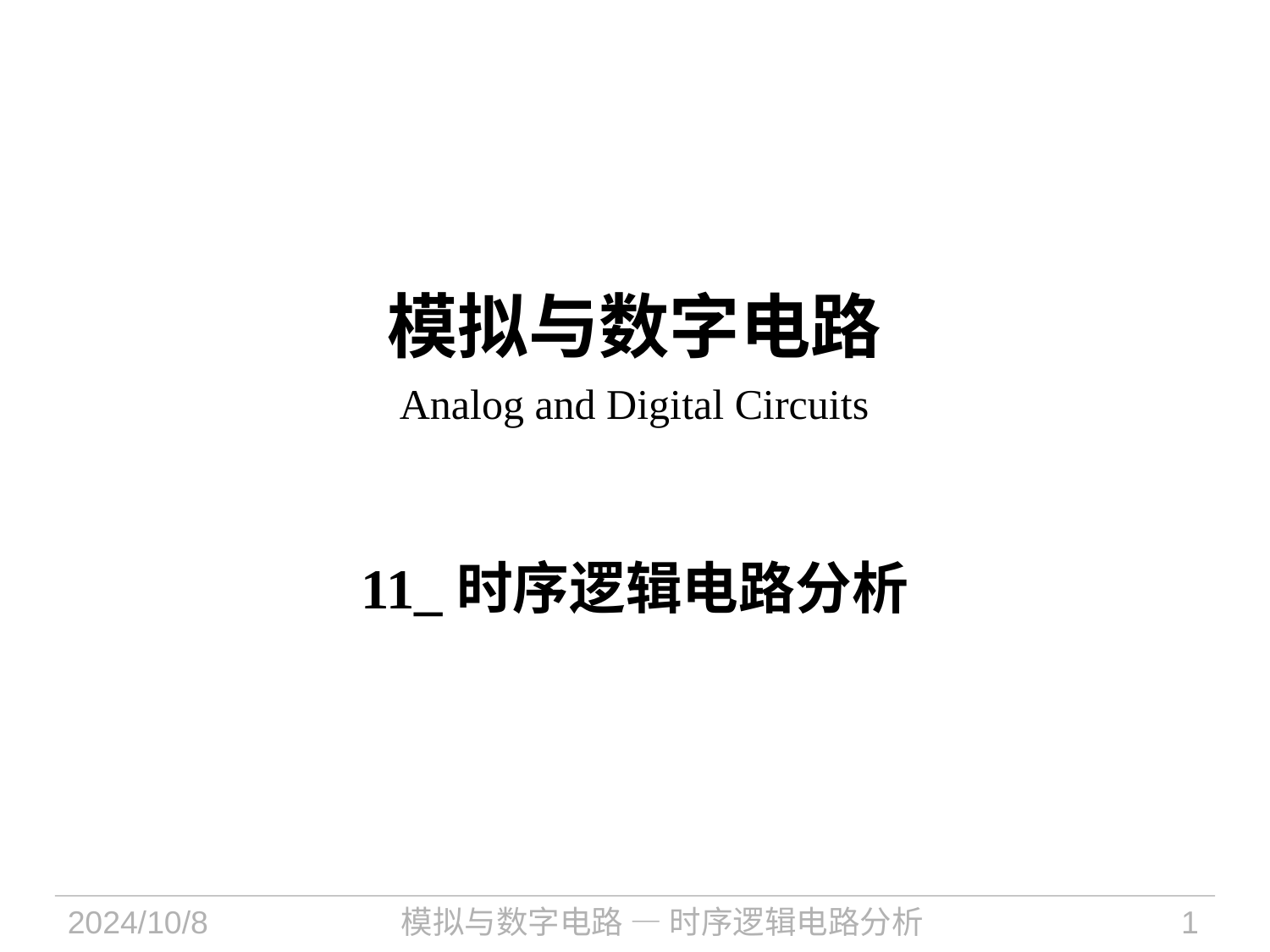

# 模拟与数字电路 Analog and Digital Circuits
11_时序逻辑电路分析
2024/10/8
模拟与数字电路 — 时序逻辑电路分析
1